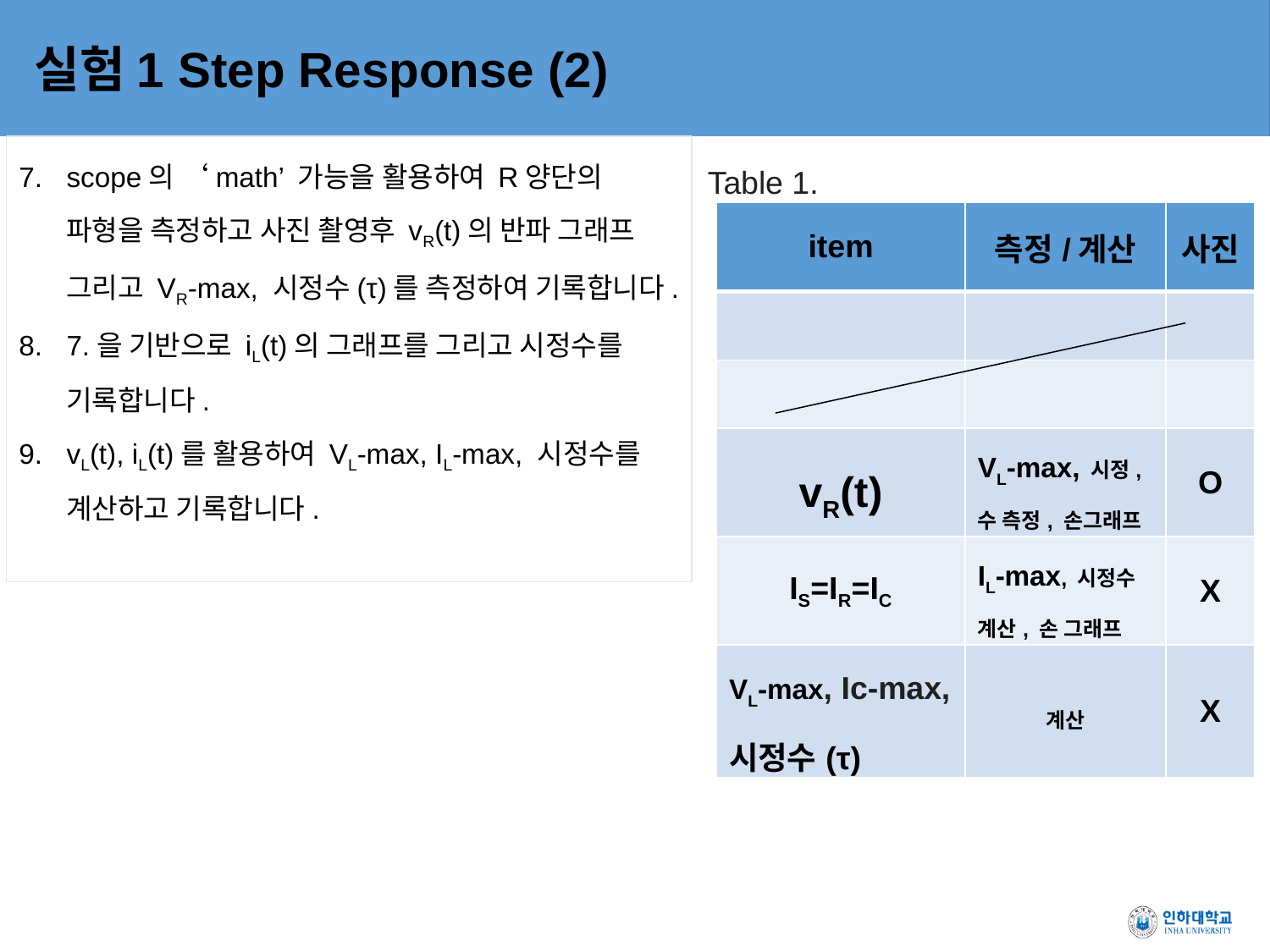

실험1 Step Response (2)
scope의 ‘math’ 가능을 활용하여 R양단의 파형을 측정하고 사진 촬영후 vR(t)의 반파 그래프 그리고 VR-max, 시정수(τ)를 측정하여 기록합니다.
7.을 기반으로 iL(t)의 그래프를 그리고 시정수를 기록합니다.
vL(t), iL(t)를 활용하여 VL-max, IL-max, 시정수를 계산하고 기록합니다.

Table 1.
| item | 측정/계산 | 사진 |
| --- | --- | --- |
|  |  |  |
|  |  |  |
| vR(t) | VL-max, 시정, 수 측정, 손그래프 | O |
| IS=IR=IC | IL-max, 시정수 계산, 손 그래프 | X |
| VL-max, Ic-max, 시정수(τ) | 계산 | X |